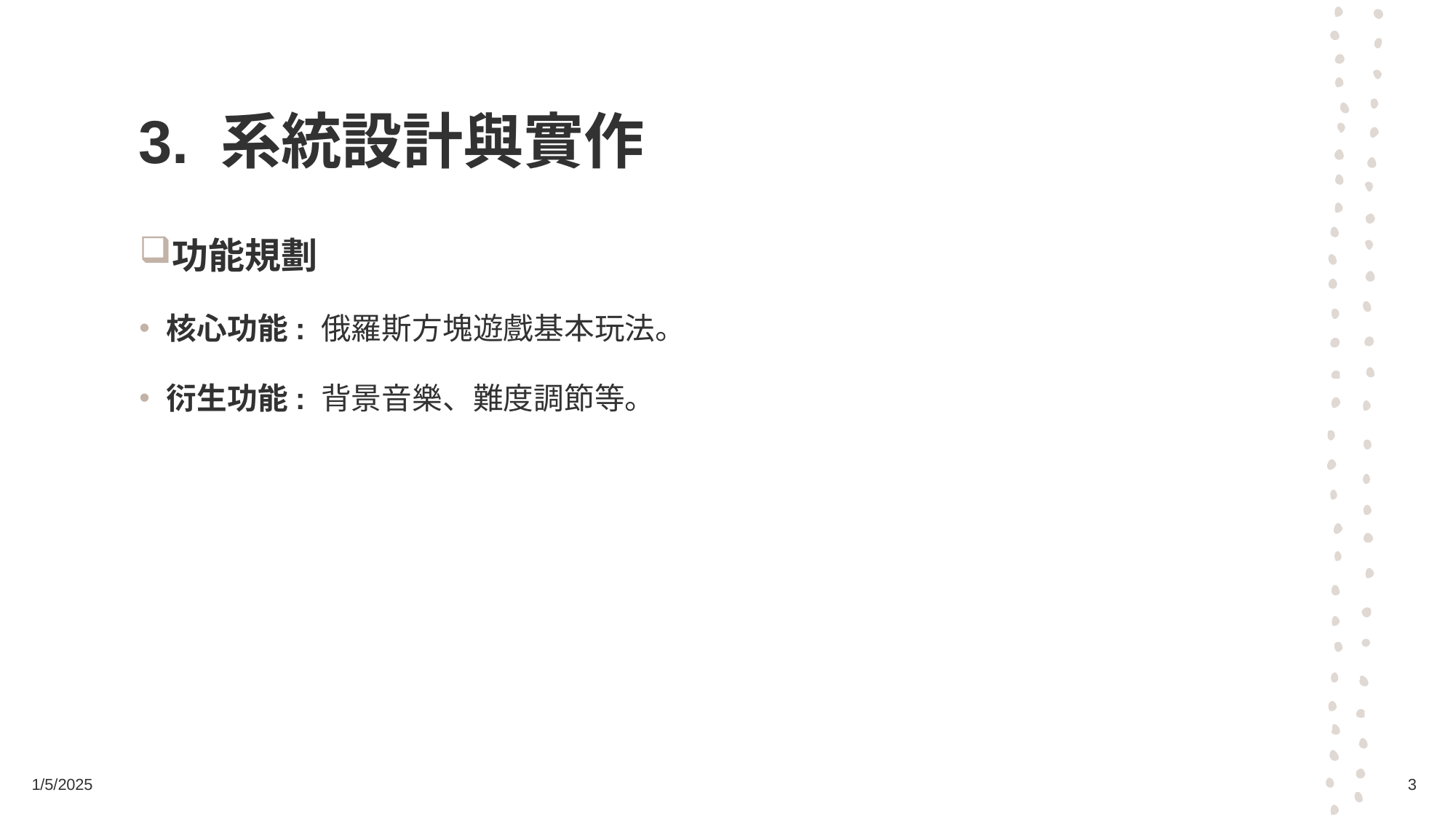

# 3. 系統設計與實作
功能規劃
核心功能: 俄羅斯方塊遊戲基本玩法。
衍生功能: 背景音樂、難度調節等。

1/5/2025
3